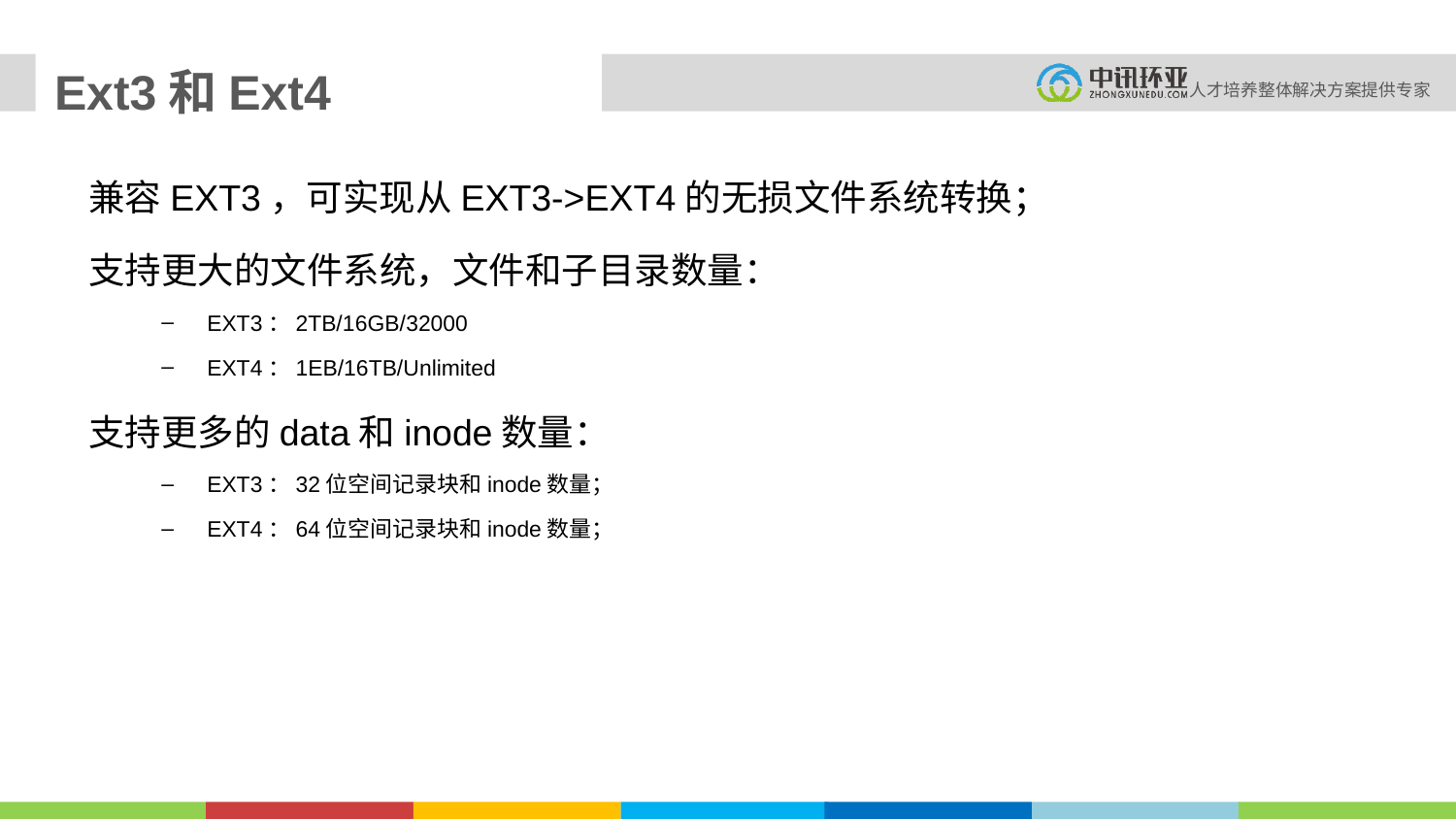

# Ext3和Ext4
兼容EXT3，可实现从EXT3->EXT4的无损文件系统转换；
支持更大的文件系统，文件和子目录数量：
EXT3：2TB/16GB/32000
EXT4：1EB/16TB/Unlimited
支持更多的data和inode数量：
EXT3：32位空间记录块和inode数量；
EXT4：64位空间记录块和inode数量；